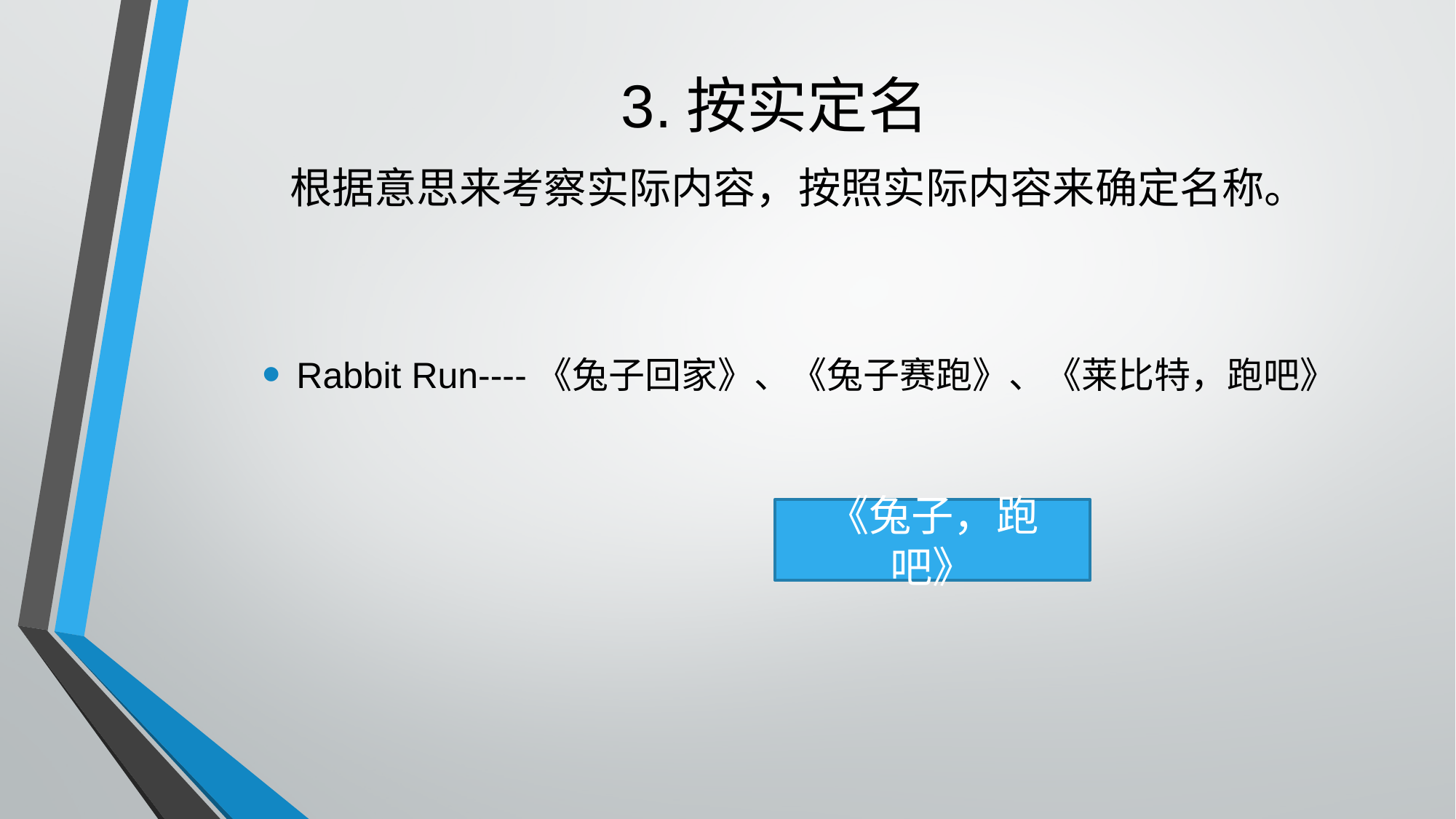

# 3.按实定名
根据意思来考察实际内容，按照实际内容来确定名称。
Rabbit Run----《兔子回家》、《兔子赛跑》、《莱比特，跑吧》
《兔子，跑吧》